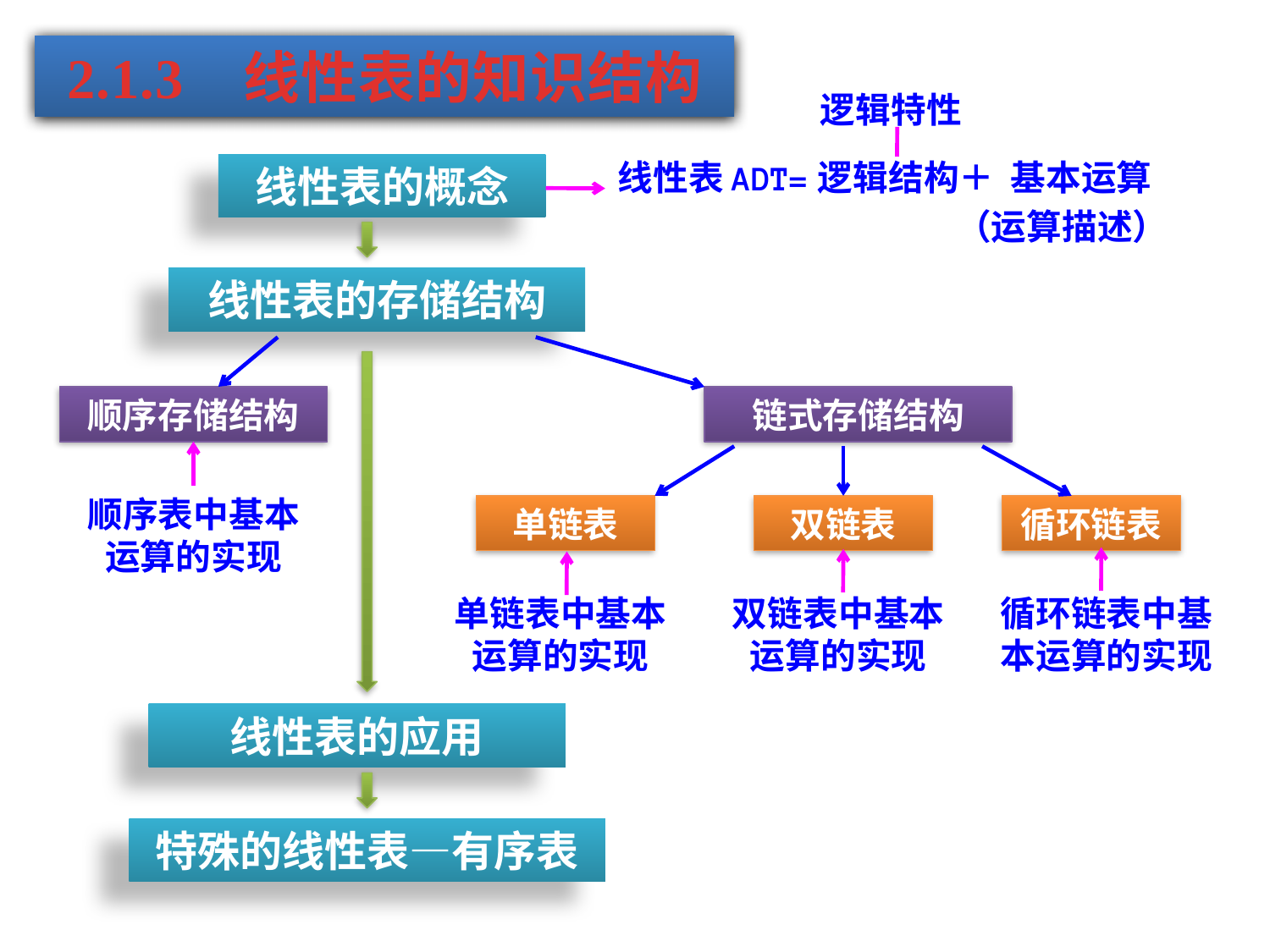

2.1.3   线性表的知识结构
逻辑特性
线性表ADT=逻辑结构＋  基本运算
                                         （运算描述）
线性表的概念

线性表的存储结构
顺序存储结构
顺序表中基本运算的实现
链式存储结构

线性表的应用
单链表
单链表中基本运算的实现
双链表
双链表中基本运算的实现
循环链表
循环链表中基本运算的实现

特殊的线性表—有序表